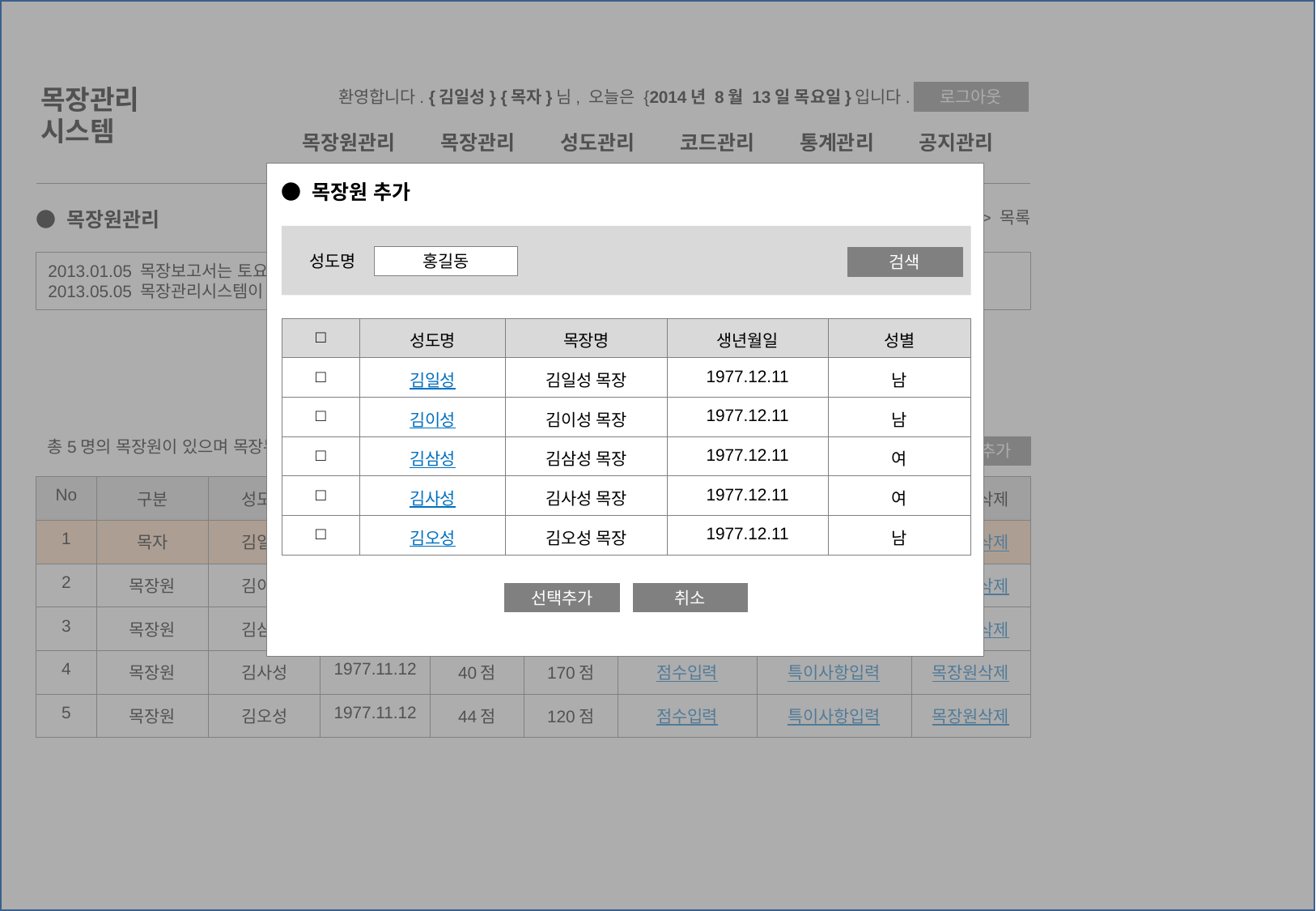

목장관리
시스템
로그아웃
환영합니다. {김일성} {목자}님, 오늘은 {2014년 8월 13일 목요일}입니다.
목장원관리        목장관리        성도관리        코드관리        통계관리        공지관리

● 목장원 추가
● 목장원관리
홈 > 목장원관리 > 목록

홍길동
검색
성도명
2013.01.05 목장보고서는 토요일까지 작성하시기 바랍니다.
2013.05.05 목장관리시스템이 새롭게 만들어졌습니다.
| □ | 성도명 | 목장명 | 생년월일 | 성별 |
| --- | --- | --- | --- | --- |
| □ | 김일성 | 김일성 목장 | 1977.12.11 | 남 |
| □ | 김이성 | 김이성 목장 | 1977.12.11 | 남 |
| □ | 김삼성 | 김삼성 목장 | 1977.12.11 | 여 |
| □ | 김사성 | 김사성 목장 | 1977.12.11 | 여 |
| □ | 김오성 | 김오성 목장 | 1977.12.11 | 남 |
김일성 목장
<<     <     2014년 32째주     >     >>
총5명의 목장원이 있으며 목장누적점수는 3,750점입니다.
목장원추가
| No | 구분 | 성도명 | 생년월일 | 금주점수 | 누적점수 | 점수입력 | 특이사항입력 | 목장원삭제 |
| --- | --- | --- | --- | --- | --- | --- | --- | --- |
| 1 | 목자 | 김일성 | 1977.11.12 | 14점 | 350점 | 점수입력 | 특이사항입력 | 목장원삭제 |
| 2 | 목장원 | 김이성 | 1977.11.12 | 13점 | 320점 | 점수입력 | 특이사항입력 | 목장원삭제 |
| 3 | 목장원 | 김삼성 | 1977.11.12 | 30점 | 300점 | 점수입력 | 특이사항입력 | 목장원삭제 |
| 4 | 목장원 | 김사성 | 1977.11.12 | 40점 | 170점 | 점수입력 | 특이사항입력 | 목장원삭제 |
| 5 | 목장원 | 김오성 | 1977.11.12 | 44점 | 120점 | 점수입력 | 특이사항입력 | 목장원삭제 |
선택추가
취소